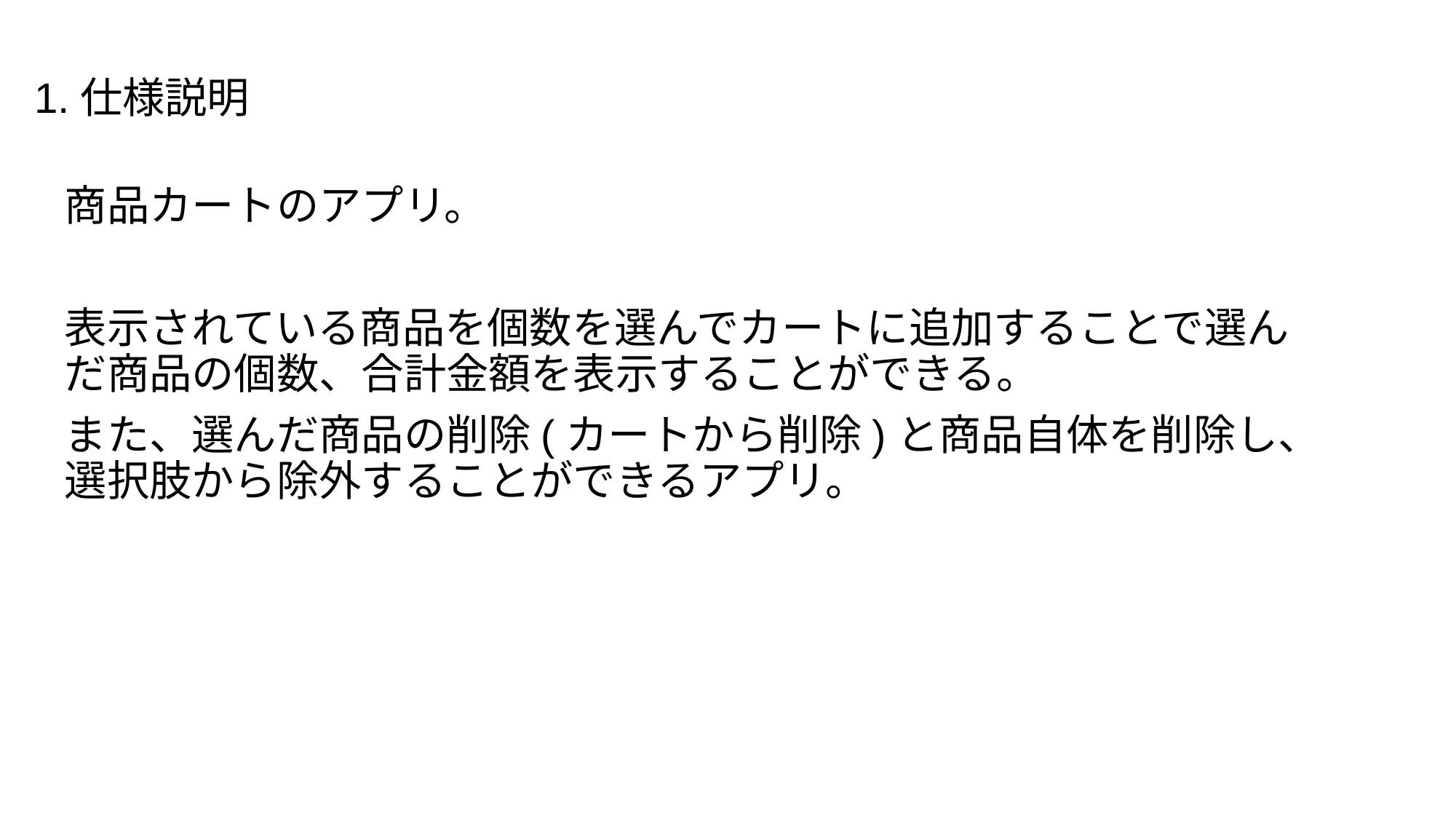

# 1.仕様説明
商品カートのアプリ。

表示されている商品を個数を選んでカートに追加することで選んだ商品の個数、合計金額を表示することができる。
また、選んだ商品の削除(カートから削除)と商品自体を削除し、選択肢から除外することができるアプリ。